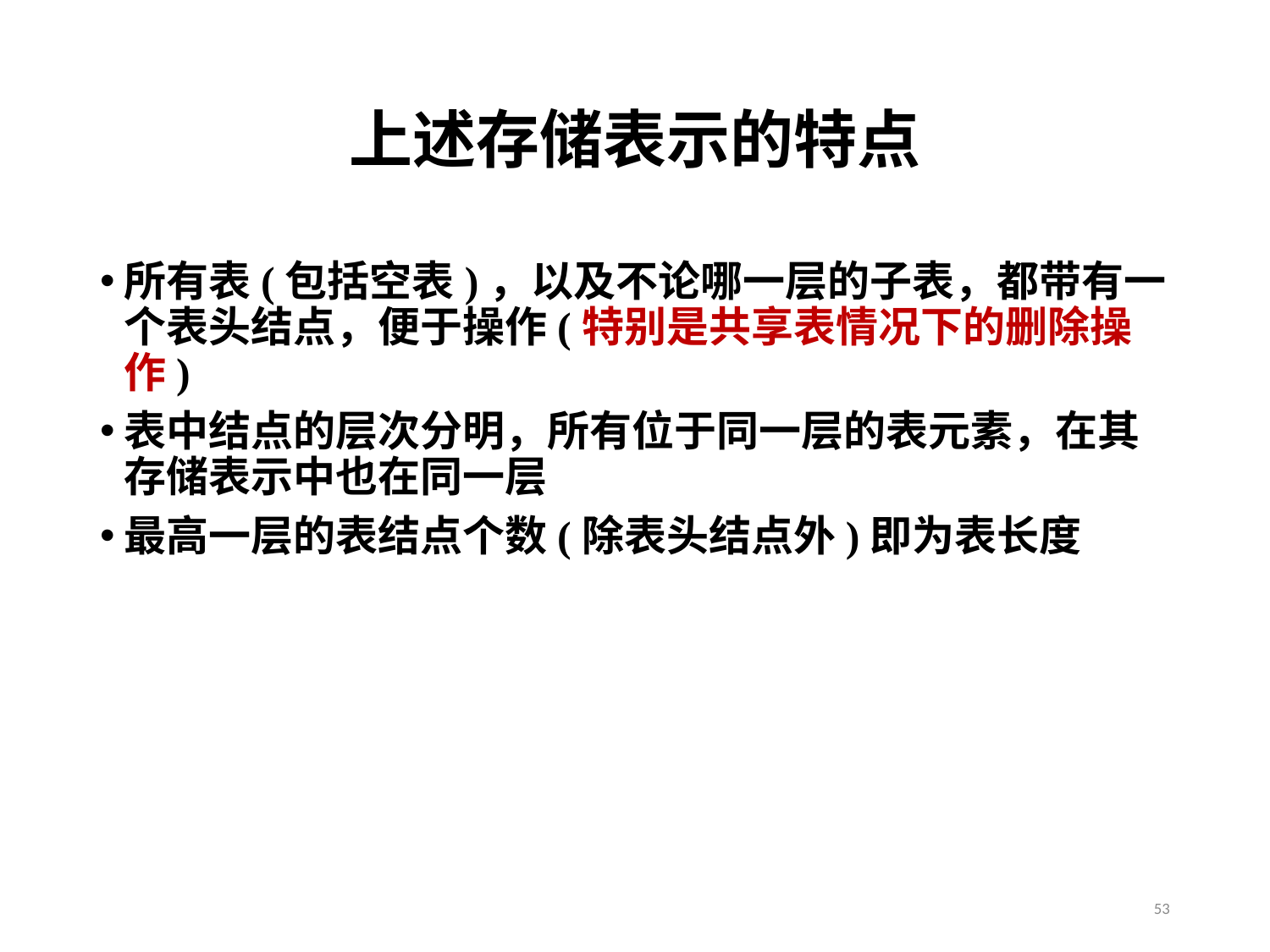

# 上述存储表示的特点
所有表(包括空表)，以及不论哪一层的子表，都带有一个表头结点，便于操作(特别是共享表情况下的删除操作)
表中结点的层次分明，所有位于同一层的表元素，在其存储表示中也在同一层
最高一层的表结点个数(除表头结点外)即为表长度
53